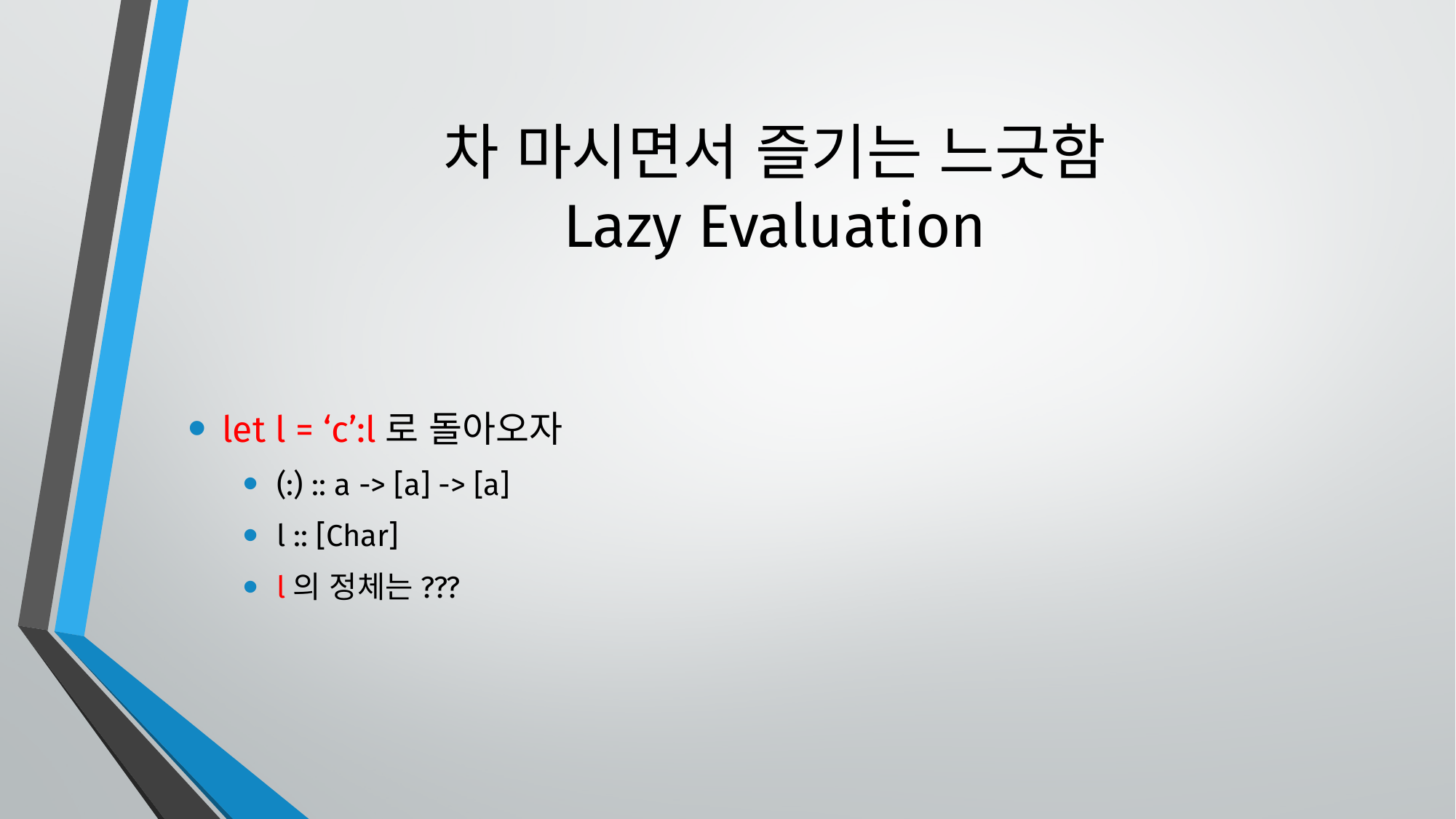

# 차 마시면서 즐기는 느긋함 Lazy Evaluation
let l = ‘c’:l로 돌아오자
(:) :: a -> [a] -> [a]
l :: [Char]
l의 정체는???